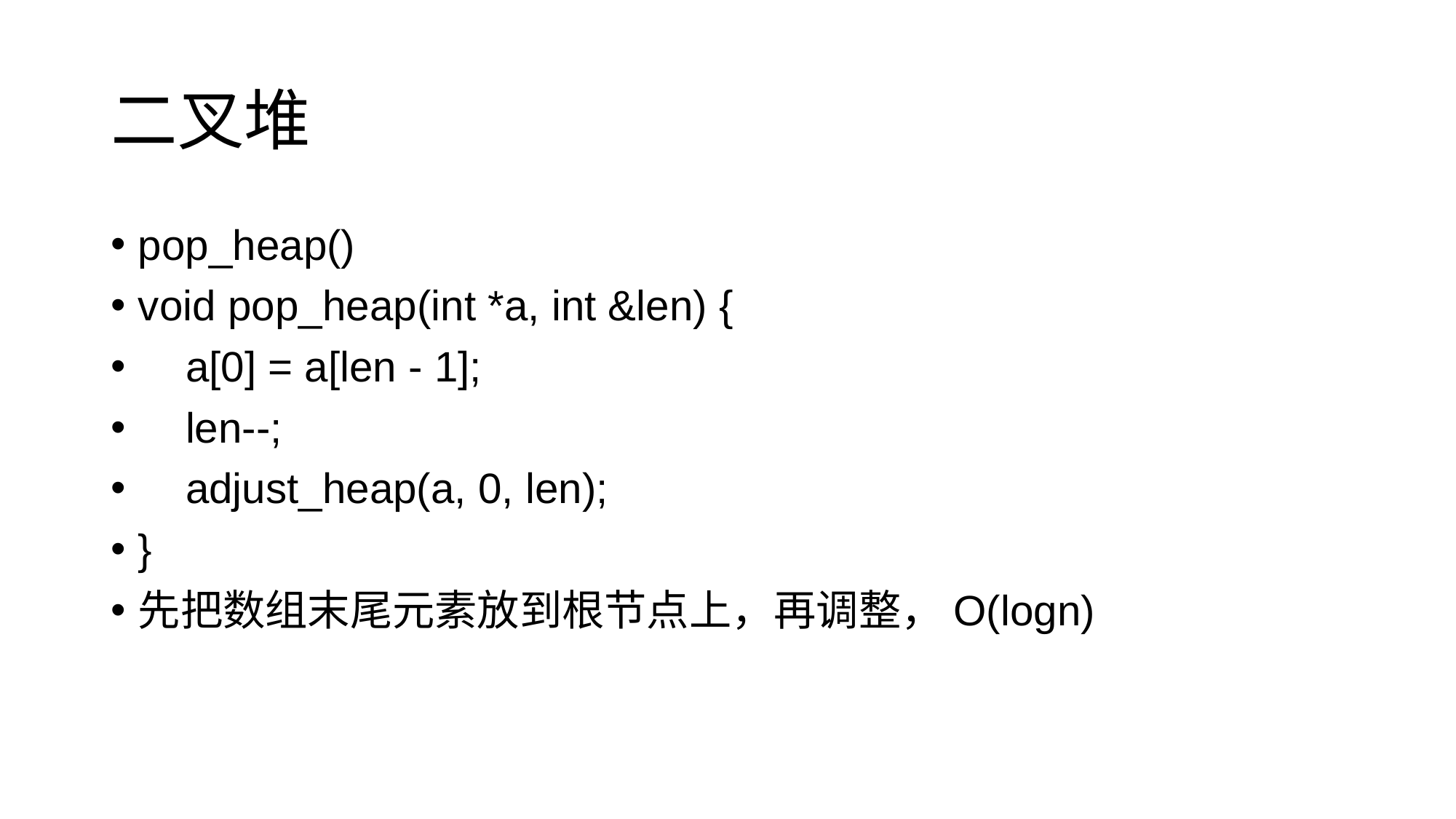

# 二叉堆
pop_heap()
void pop_heap(int *a, int &len) {
    a[0] = a[len - 1];
    len--;
    adjust_heap(a, 0, len);
}
先把数组末尾元素放到根节点上，再调整，O(logn)